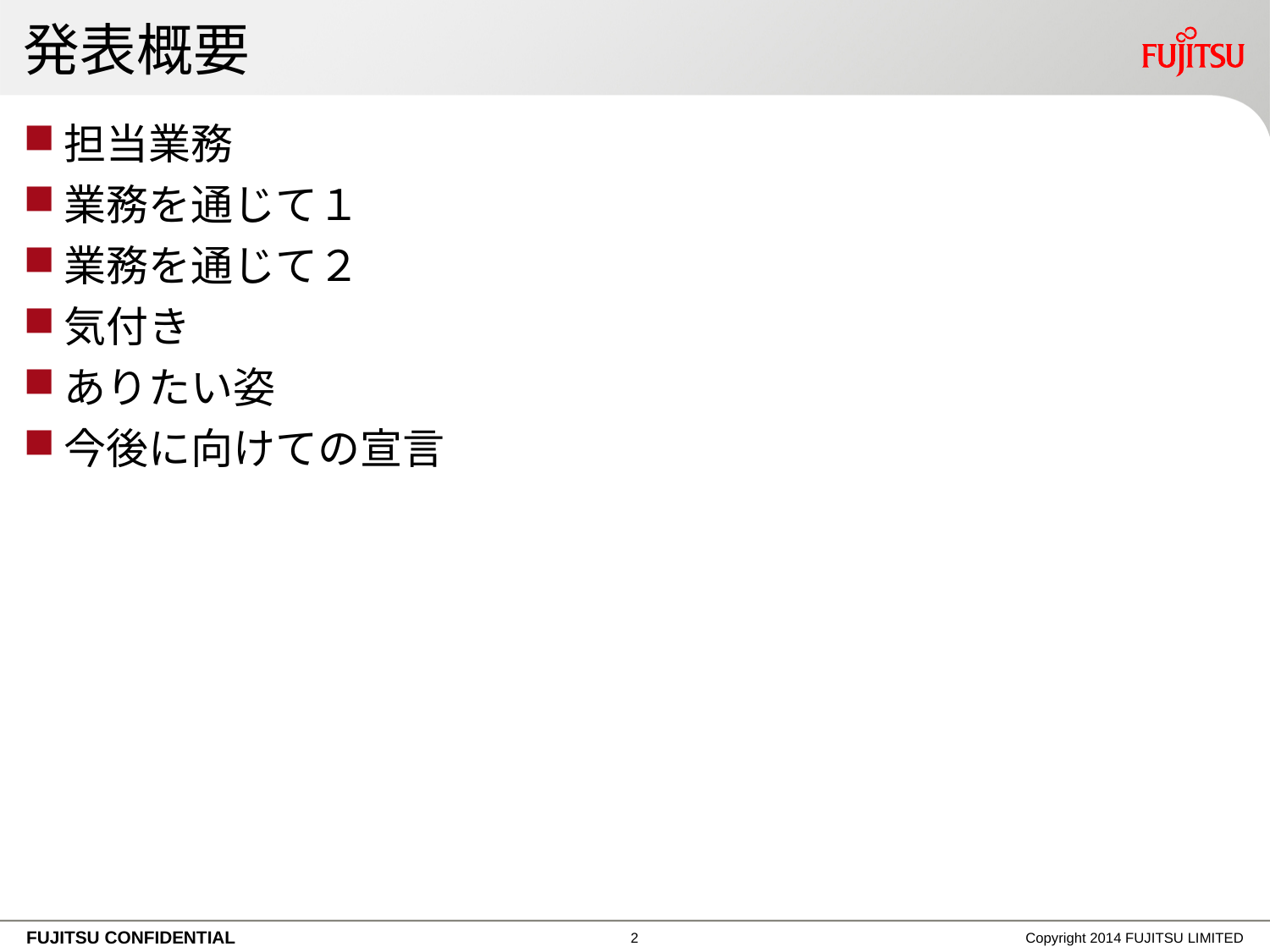

# 発表概要
担当業務
業務を通じて１
業務を通じて２
気付き
ありたい姿
今後に向けての宣言
2
Copyright 2014 FUJITSU LIMITED